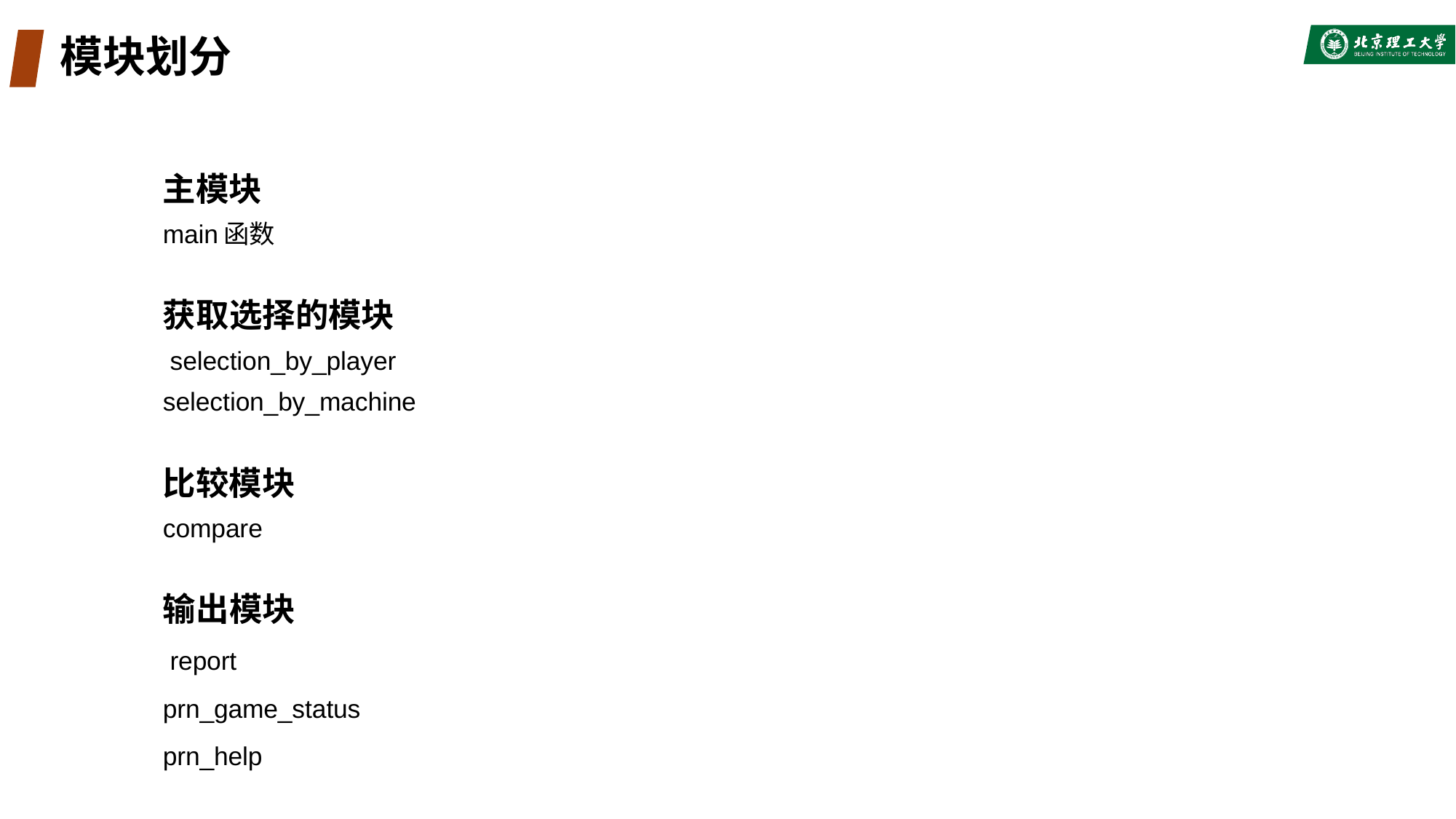

# 模块划分
主模块
main函数
获取选择的模块
 selection_by_player
selection_by_machine
比较模块
compare
输出模块
 report
prn_game_status
prn_help